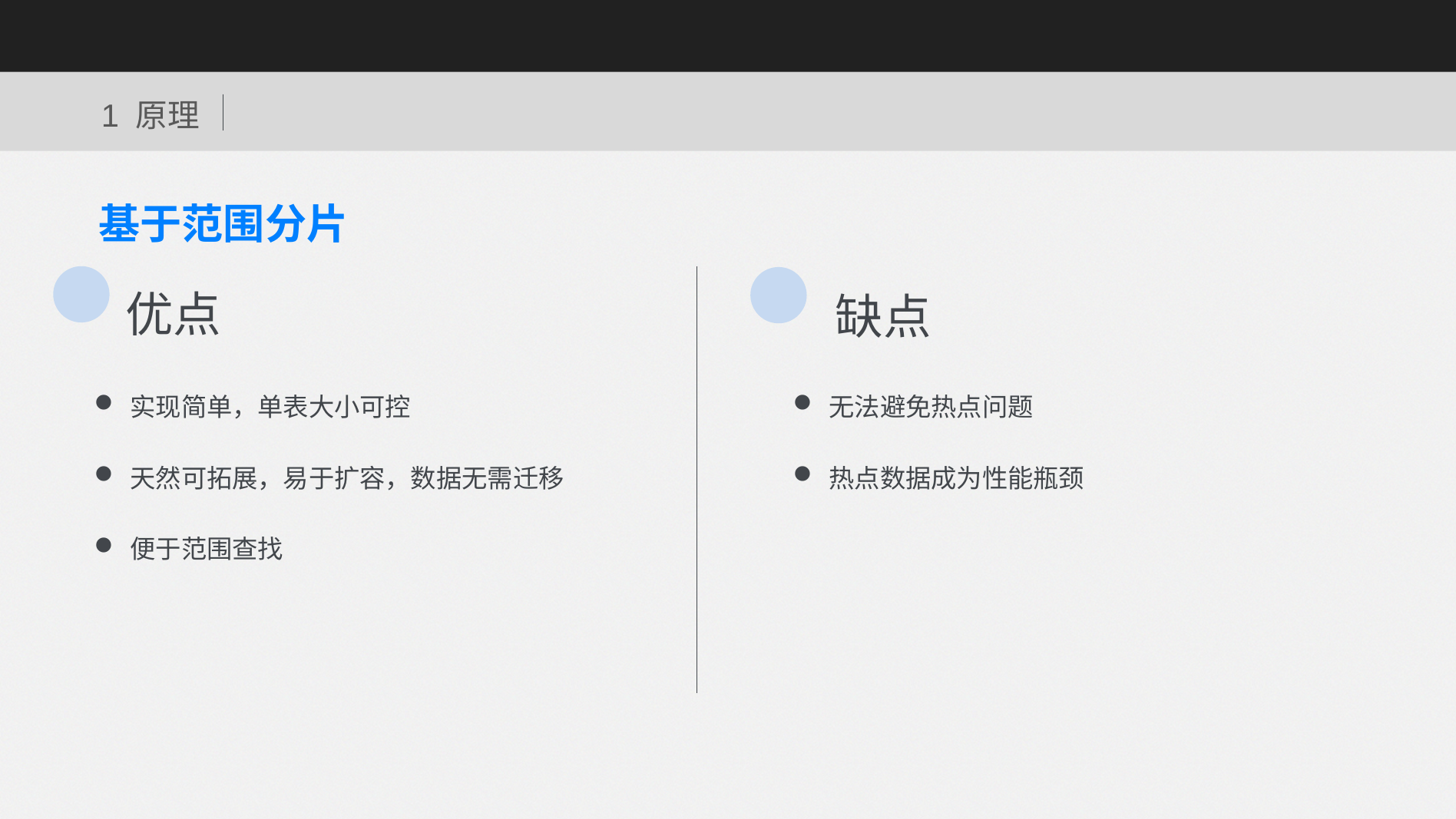

1 原理

基于范围分片

优点
缺点
实现简单，单表大小可控

天然可拓展，易于扩容，数据无需迁移

便于范围查找
无法避免热点问题

热点数据成为性能瓶颈